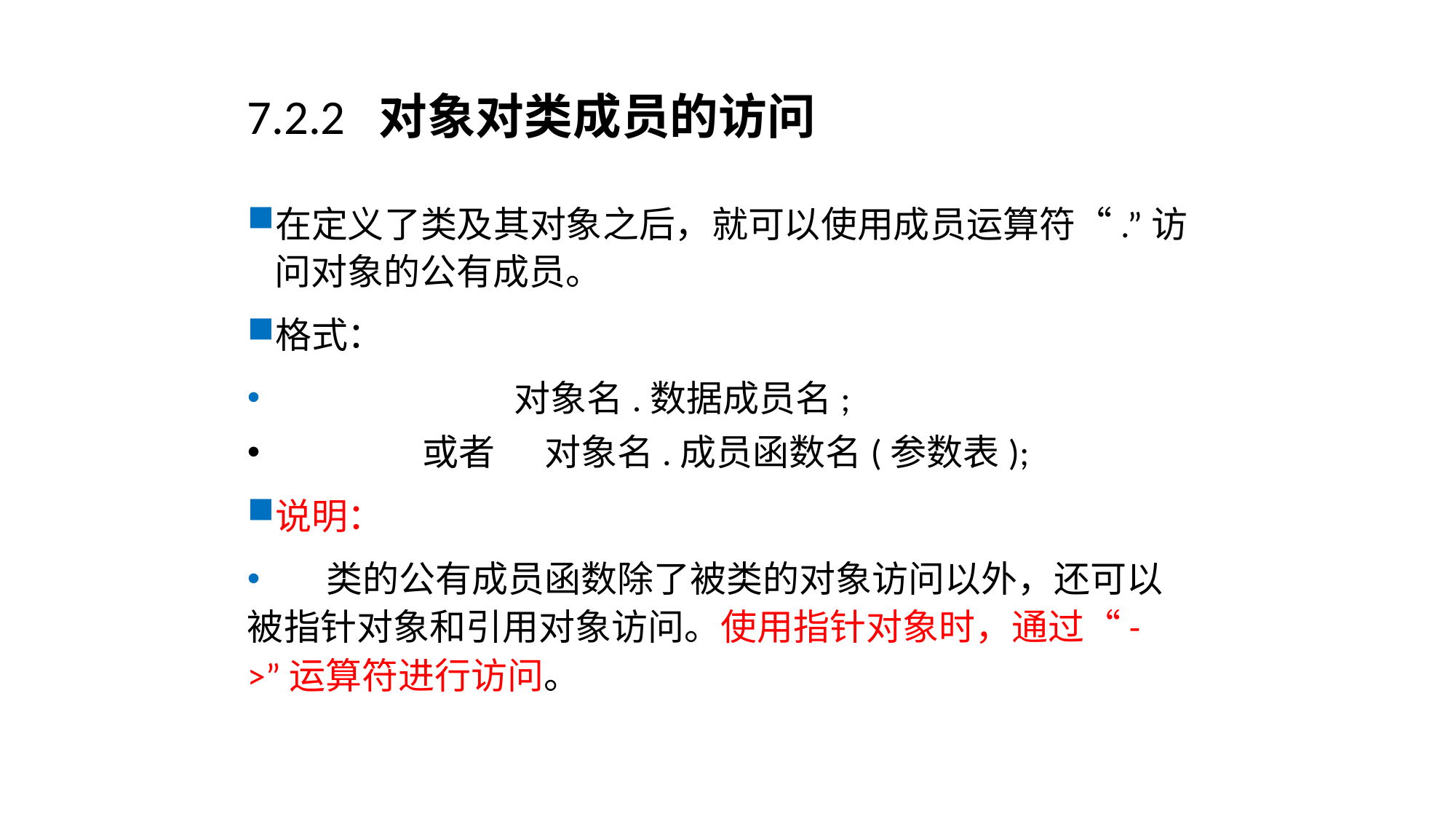

# 7.2.2  对象对类成员的访问
在定义了类及其对象之后，就可以使用成员运算符“.”访问对象的公有成员。
格式：
                              对象名.数据成员名;
                 或者      对象名.成员函数名(参数表);
说明：
       类的公有成员函数除了被类的对象访问以外，还可以被指针对象和引用对象访问。使用指针对象时，通过“->”运算符进行访问。